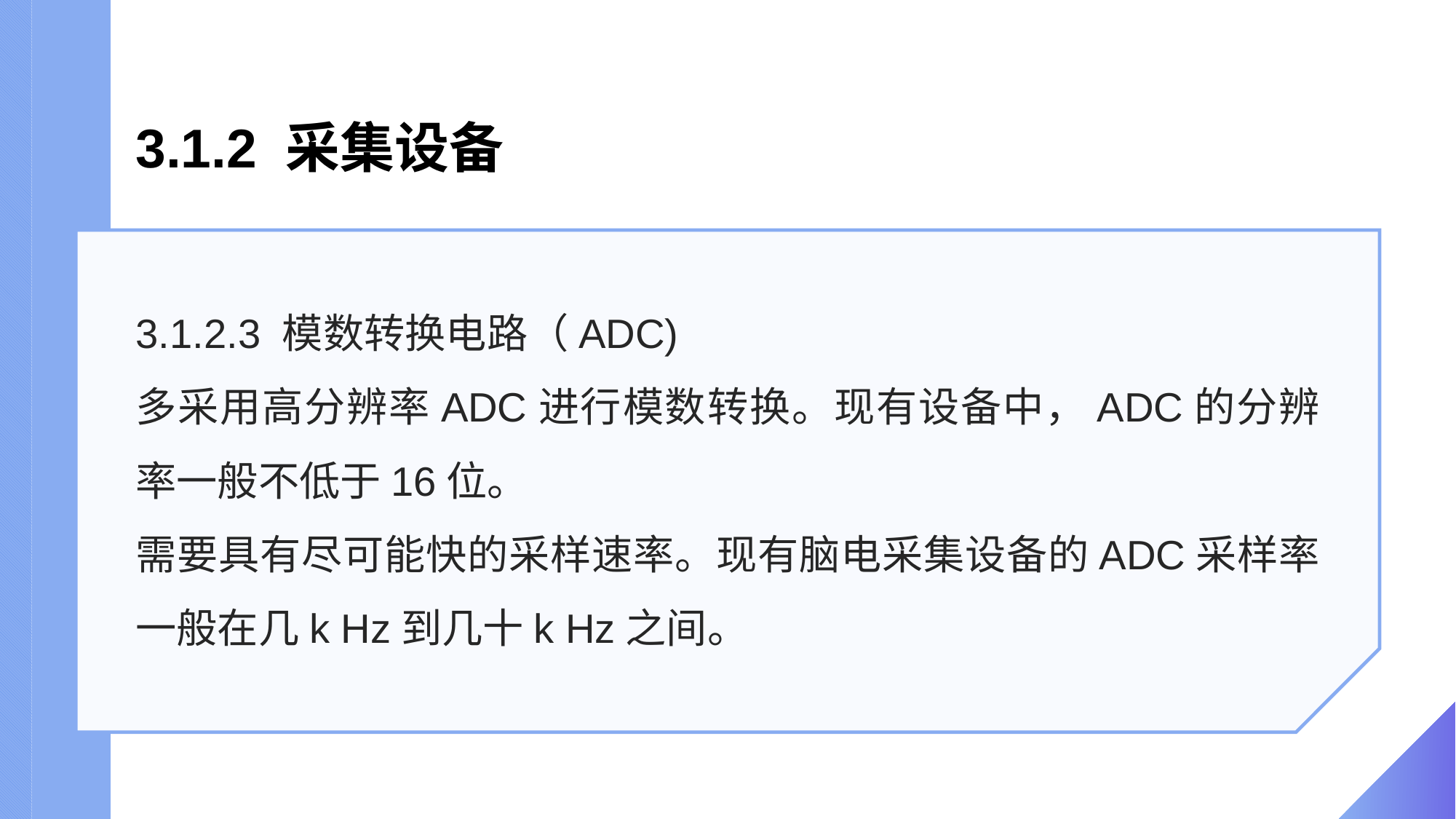

# 3.1.2 采集设备
3.1.2.3 模数转换电路（ADC)
多采用高分辨率ADC进行模数转换。现有设备中，ADC的分辨率一般不低于16位。
需要具有尽可能快的采样速率。现有脑电采集设备的ADC采样率一般在几k Hz到几十k Hz之间。